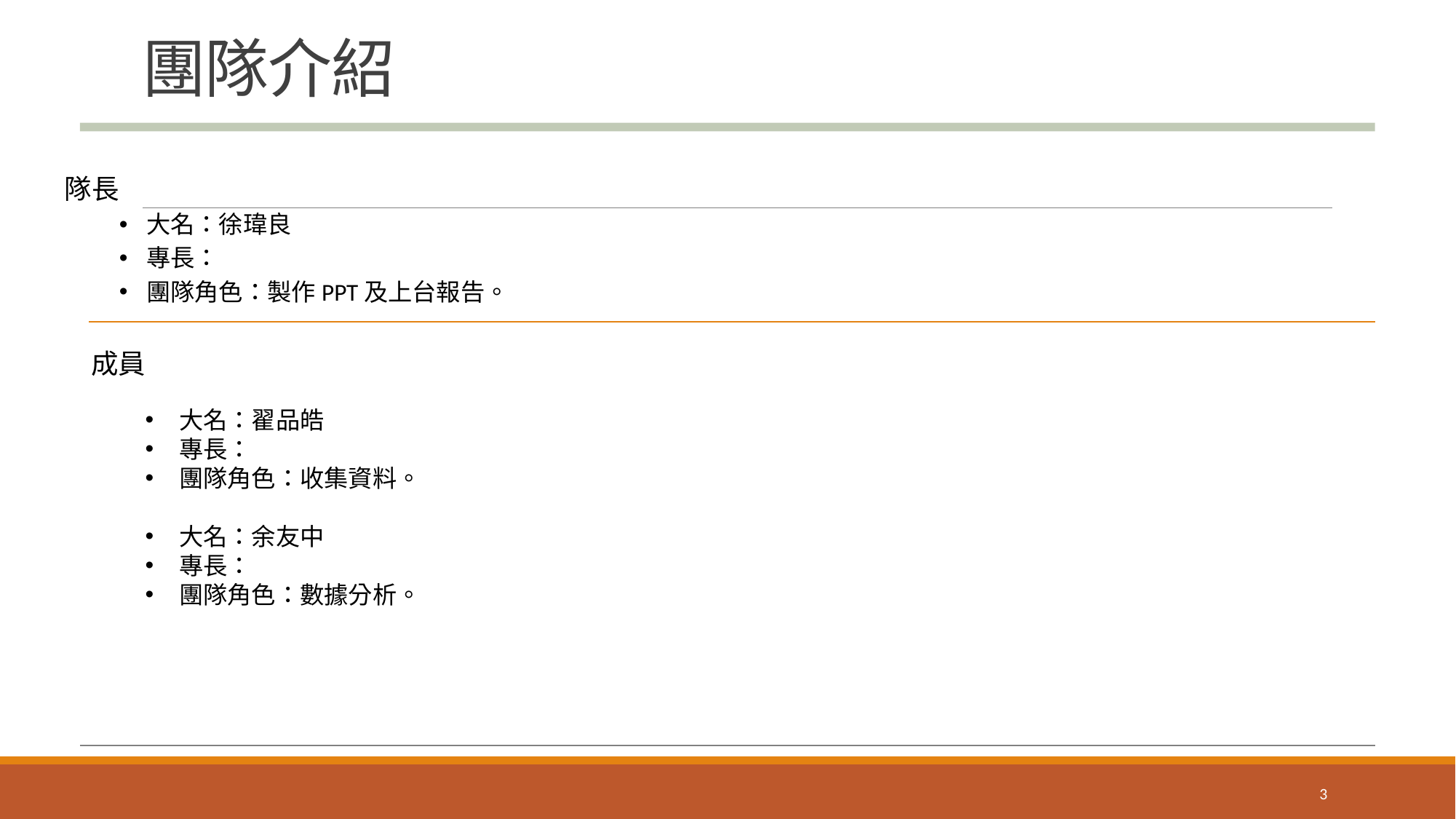

# 團隊介紹
隊長
大名：徐瑋良
專長：
團隊角色：製作PPT及上台報告。

成員
大名：翟品皓
專長：
團隊角色：收集資料。

大名：余友中
專長：
團隊角色：數據分析。
3